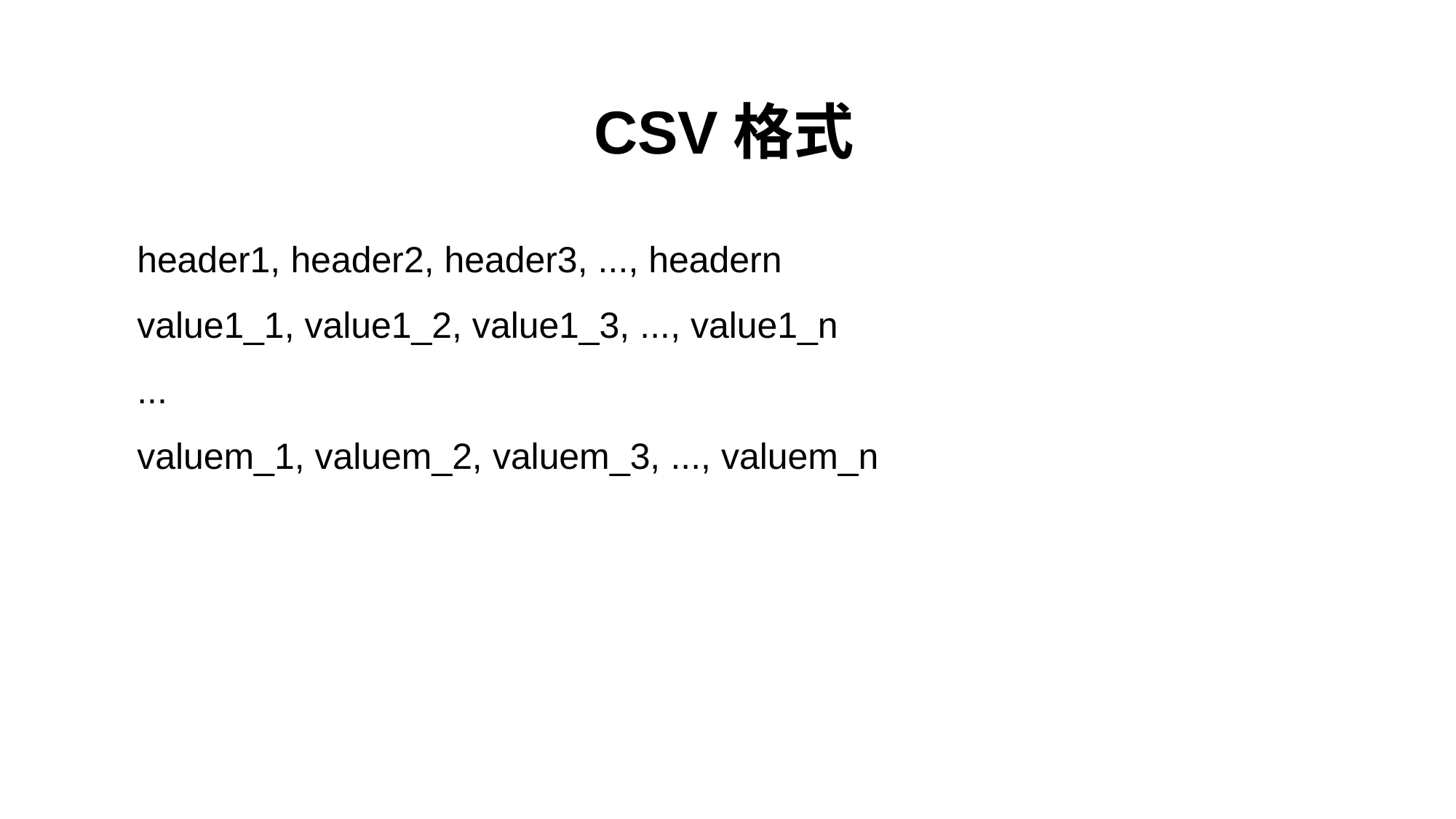

CSV格式
header1, header2, header3, ..., headern
value1_1, value1_2, value1_3, ..., value1_n
...
valuem_1, valuem_2, valuem_3, ..., valuem_n